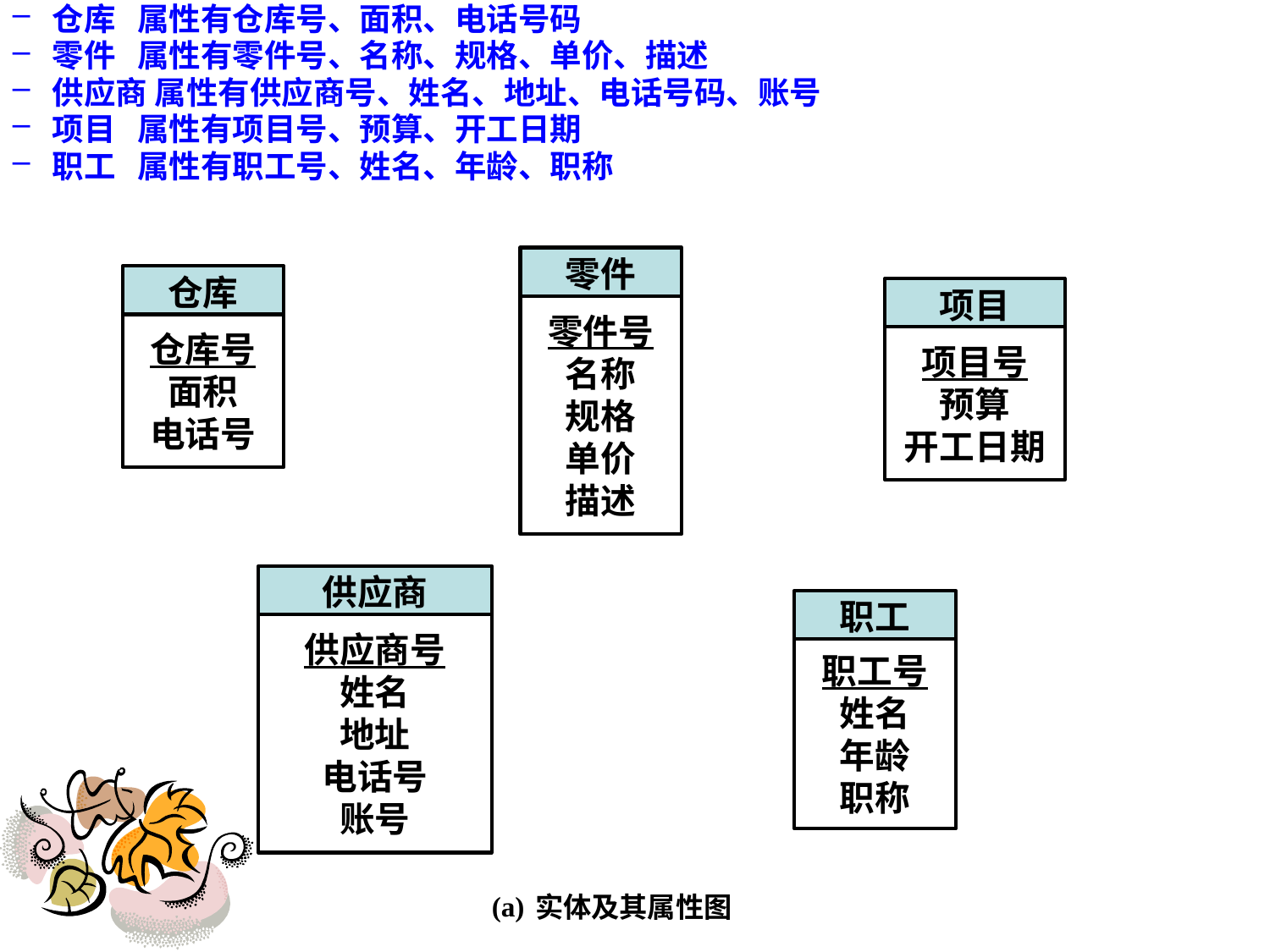

仓库   属性有仓库号、面积、电话号码
零件   属性有零件号、名称、规格、单价、描述
供应商 属性有供应商号、姓名、地址、电话号码、账号
项目   属性有项目号、预算、开工日期
职工   属性有职工号、姓名、年龄、职称
零件
零件号
名称
规格
单价
描述
仓库
仓库号
面积
电话号
项目
项目号
预算
开工日期
供应商
供应商号
姓名
地址
电话号
账号
职工
职工号
姓名
年龄
职称

(a)

实体及其属性图